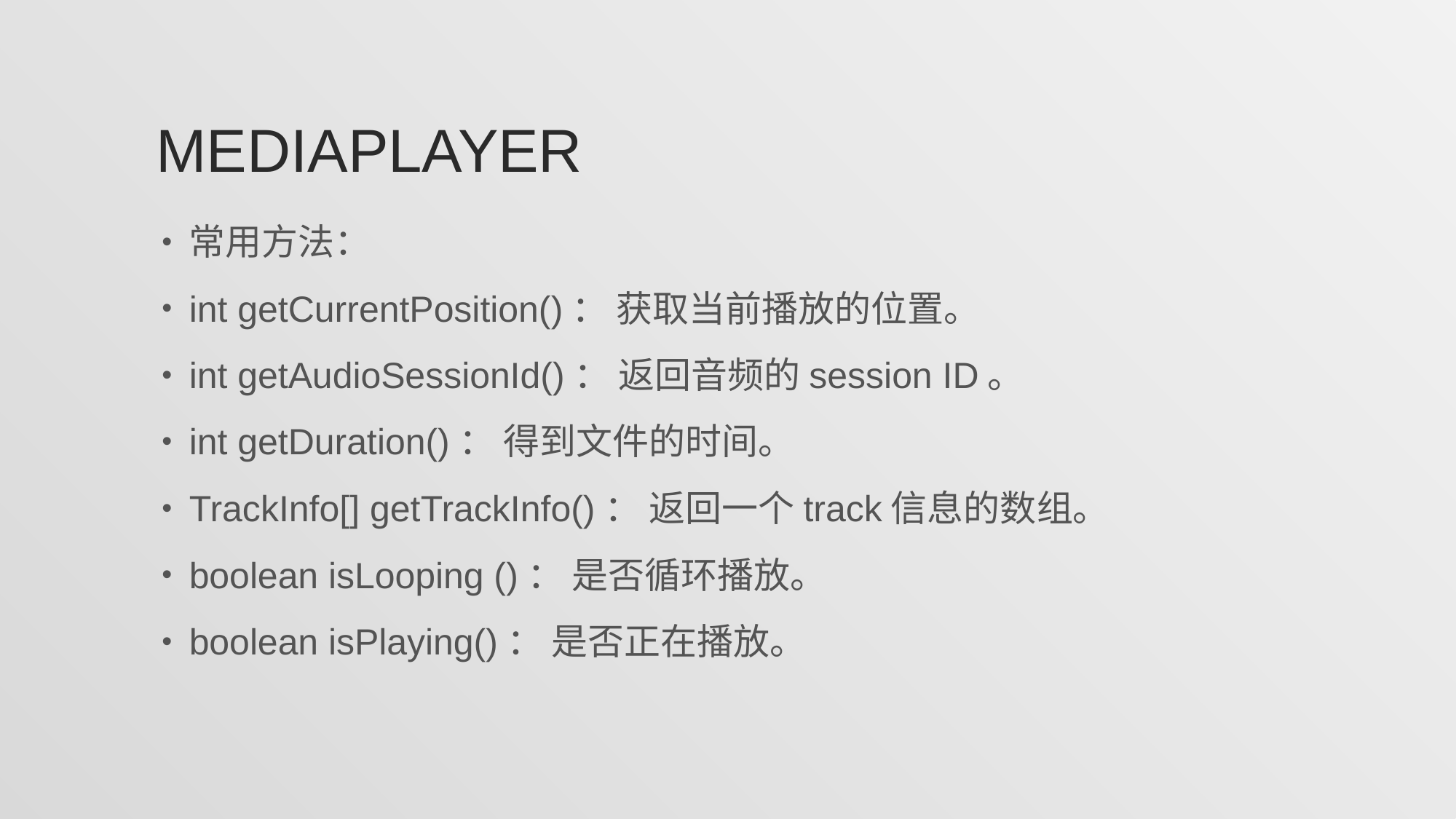

# mediaplayer
常用方法：
int getCurrentPosition()： 获取当前播放的位置。
int getAudioSessionId()： 返回音频的session ID。
int getDuration()： 得到文件的时间。
TrackInfo[] getTrackInfo()： 返回一个track信息的数组。
boolean isLooping ()： 是否循环播放。
boolean isPlaying()： 是否正在播放。